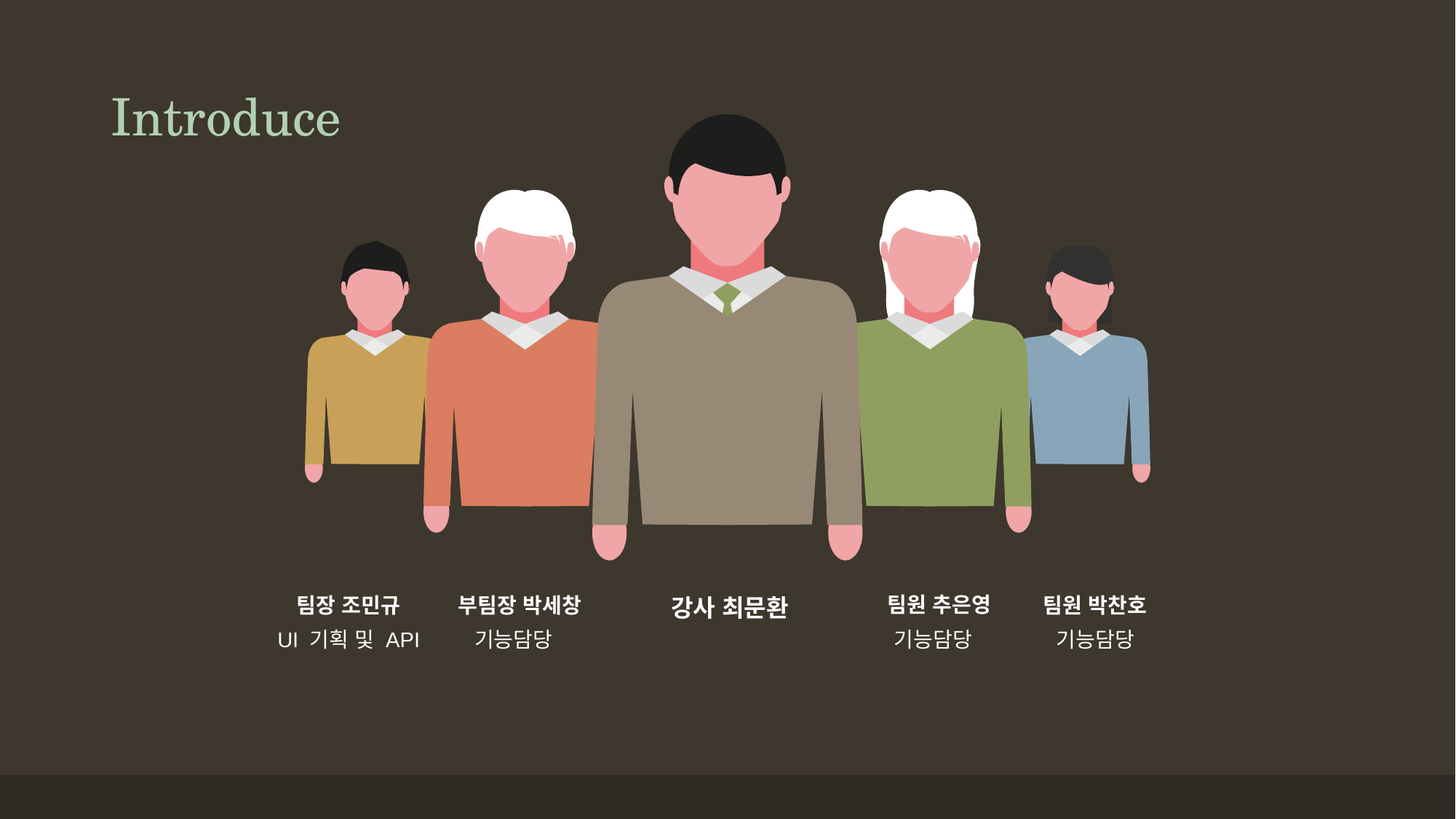

# Introduce

팀원 추은영
기능담당
부팀장 박세창
기능담당
팀장 조민규
UI 기획 및 API
팀원 박찬호
기능담당
강사 최문환